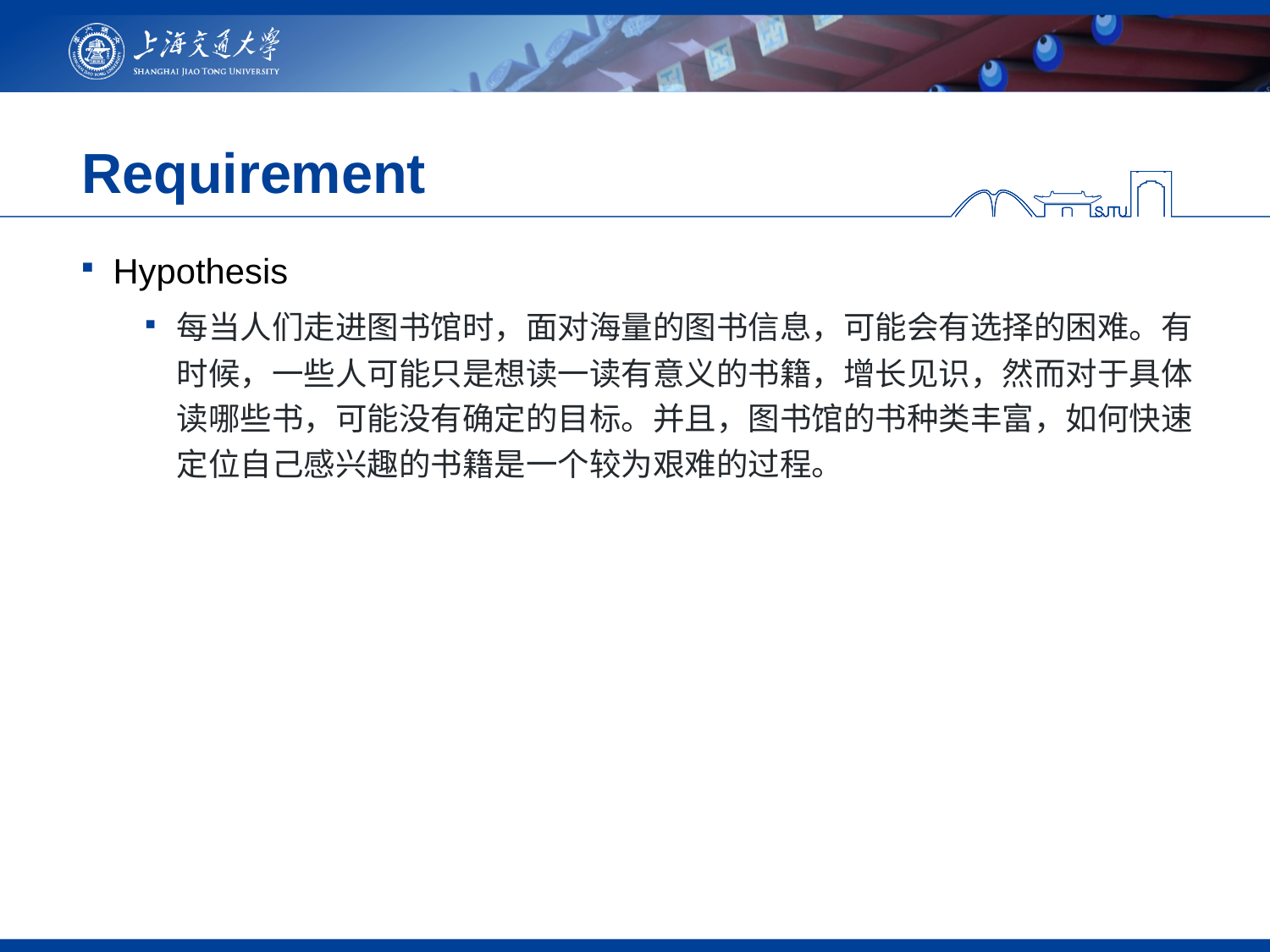

# Requirement
Hypothesis
每当人们走进图书馆时，面对海量的图书信息，可能会有选择的困难。有时候，一些人可能只是想读一读有意义的书籍，增长见识，然而对于具体读哪些书，可能没有确定的目标。并且，图书馆的书种类丰富，如何快速定位自己感兴趣的书籍是一个较为艰难的过程。